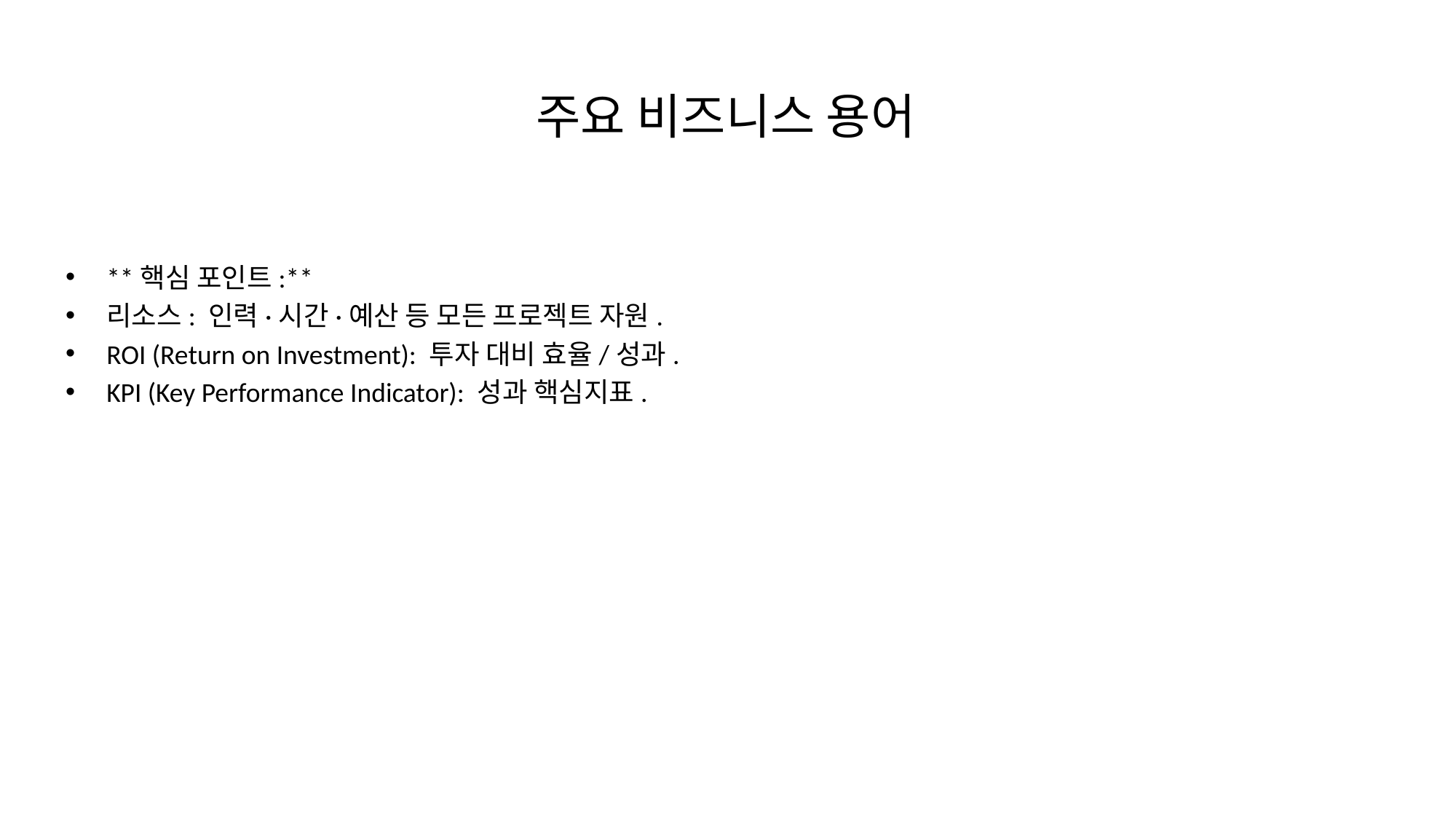

# 주요 비즈니스 용어

**핵심 포인트:**
리소스: 인력·시간·예산 등 모든 프로젝트 자원.
ROI (Return on Investment): 투자 대비 효율/성과.
KPI (Key Performance Indicator): 성과 핵심지표.